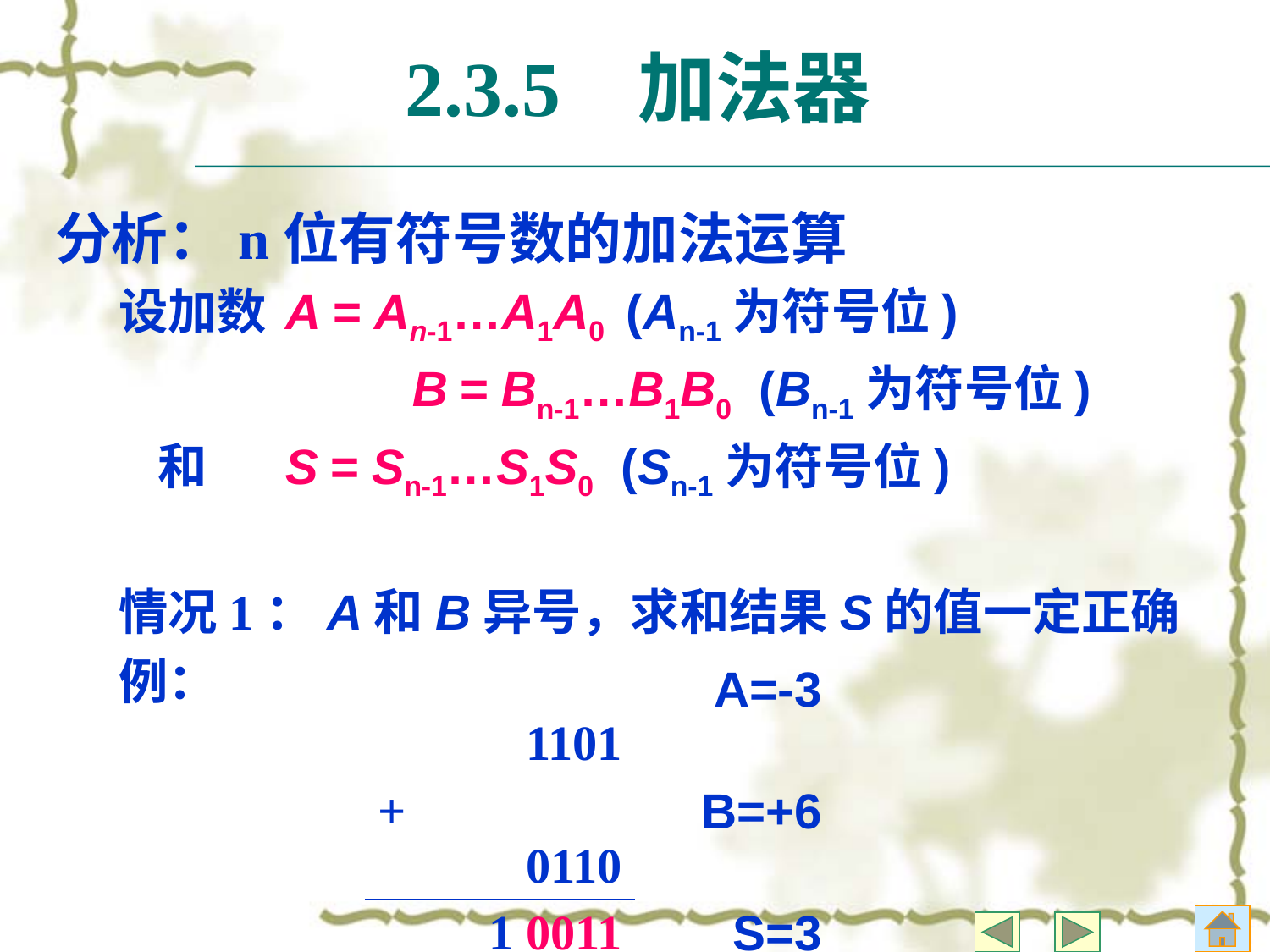

# 2.3.5   加法器
分析：n位有符号数的加法运算
设加数	A = An-1…A1A0  (An-1为符号位)
			B = Bn-1…B1B0  (Bn-1为符号位)
	和	S = Sn-1…S1S0  (Sn-1为符号位)

情况1：A和B异号，求和结果S的值一定正确
例：
|  | 1101 | A=-3 |
| --- | --- | --- |
| + | 0110 | B=+6 |
|  | 1 0011 | S=3 |